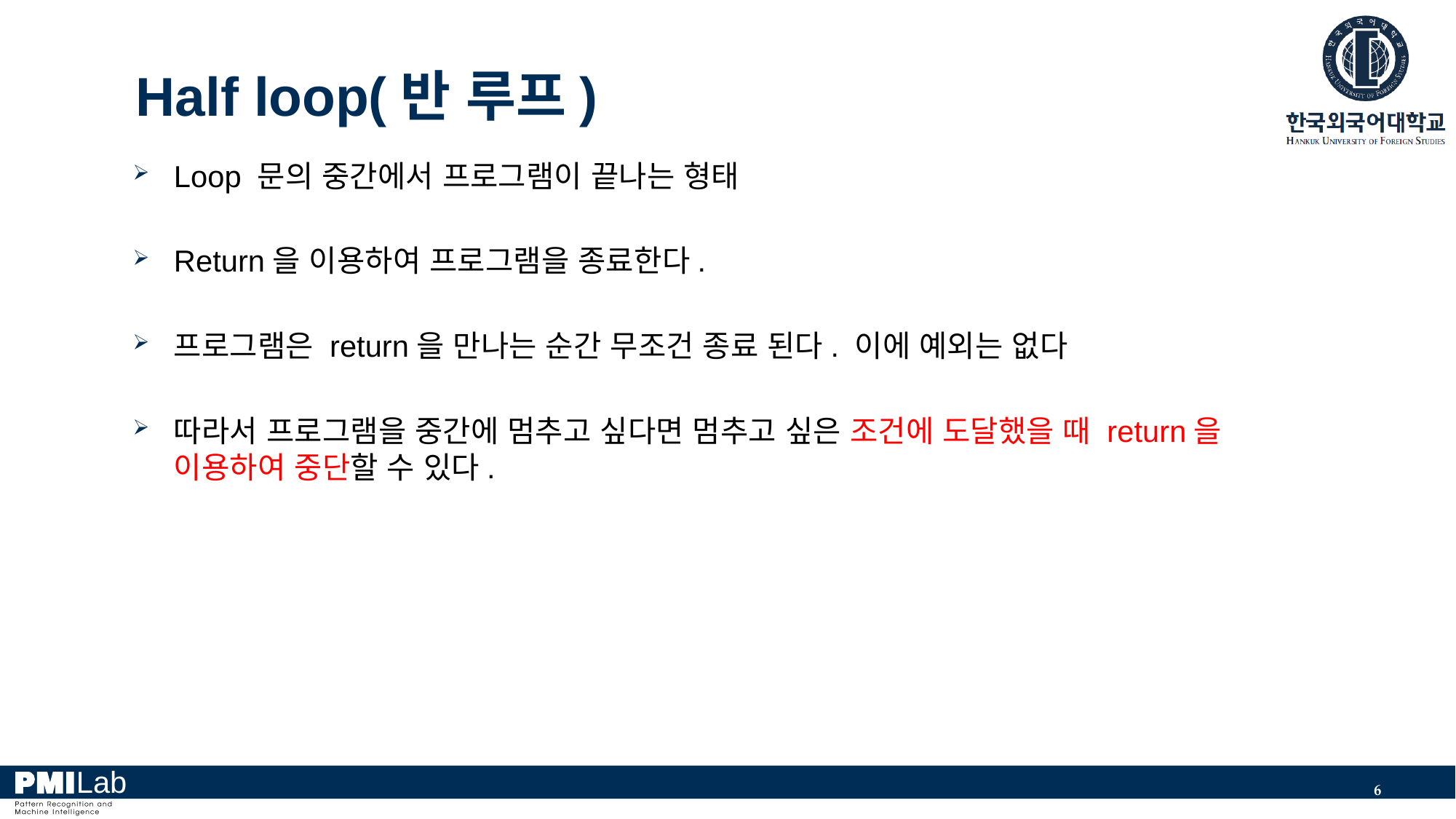

# Half loop(반 루프)
Loop 문의 중간에서 프로그램이 끝나는 형태

Return을 이용하여 프로그램을 종료한다.

프로그램은 return을 만나는 순간 무조건 종료 된다. 이에 예외는 없다

따라서 프로그램을 중간에 멈추고 싶다면 멈추고 싶은 조건에 도달했을 때 return을
이용하여 중단할 수 있다.
6